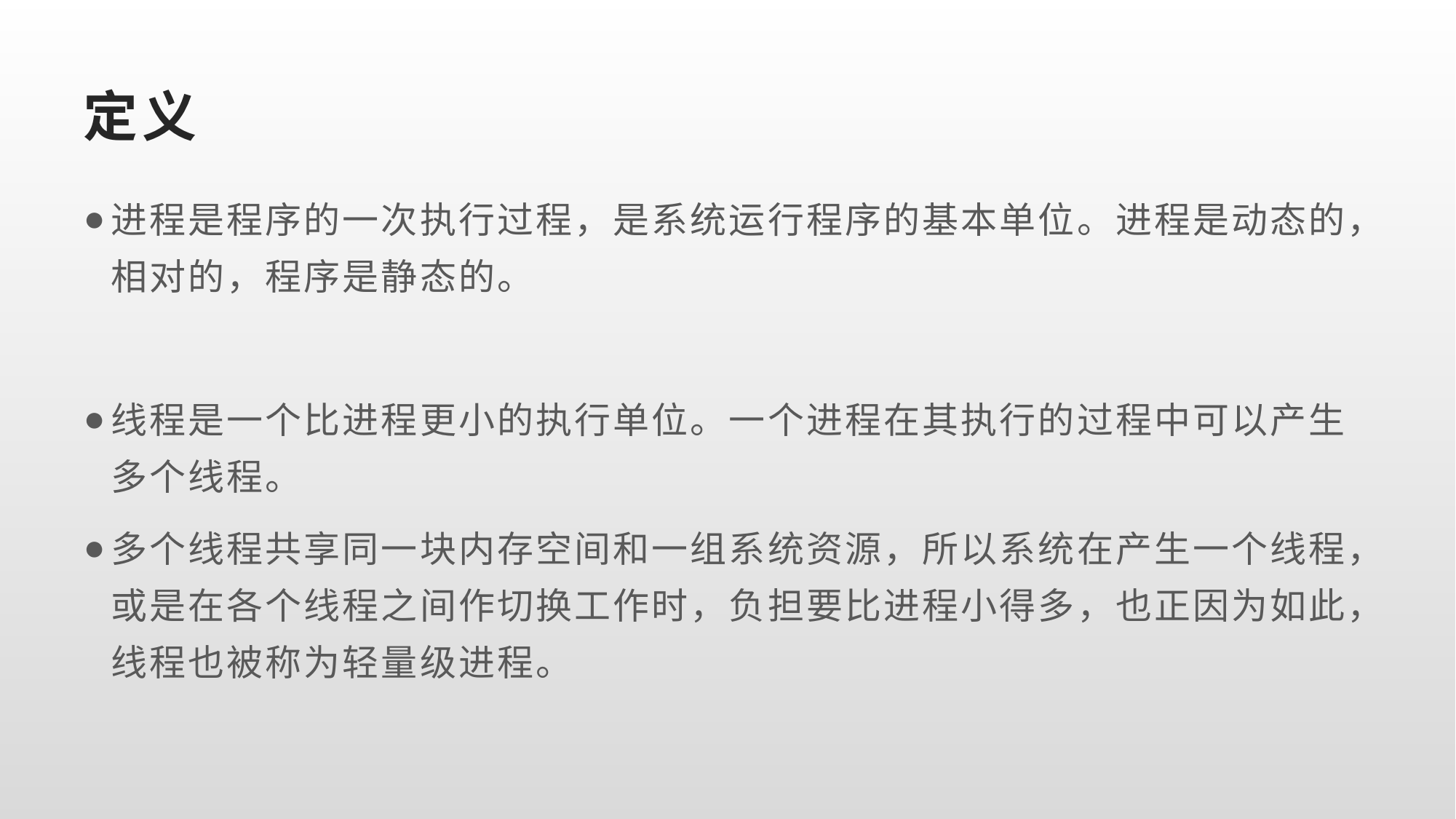

# 定义
进程是程序的一次执行过程，是系统运行程序的基本单位。进程是动态的，相对的，程序是静态的。

线程是一个比进程更小的执行单位。一个进程在其执行的过程中可以产生多个线程。
多个线程共享同一块内存空间和一组系统资源，所以系统在产生一个线程，或是在各个线程之间作切换工作时，负担要比进程小得多，也正因为如此，线程也被称为轻量级进程。